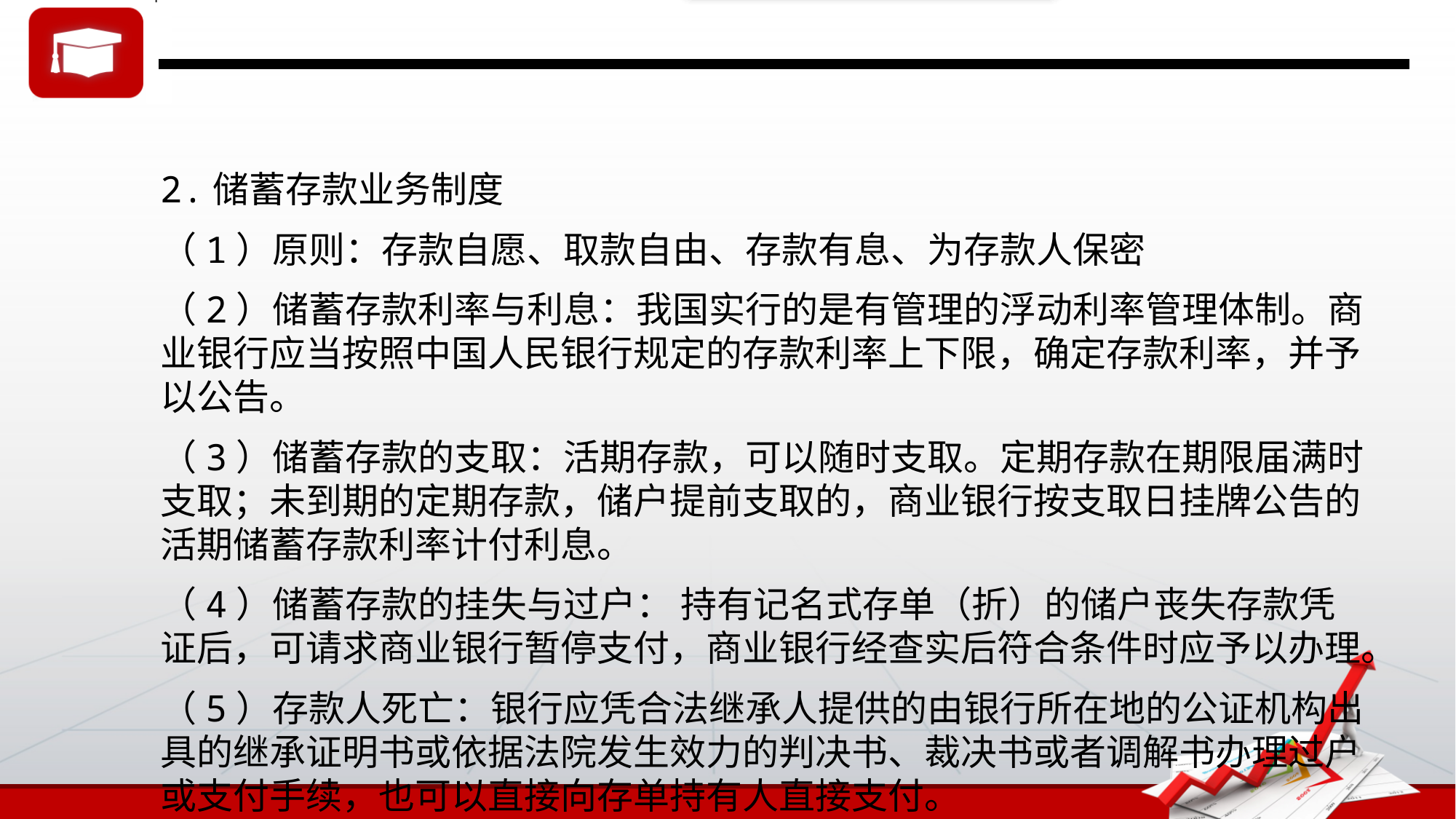

2.储蓄存款业务制度
（1）原则：存款自愿、取款自由、存款有息、为存款人保密
（2）储蓄存款利率与利息：我国实行的是有管理的浮动利率管理体制。商业银行应当按照中国人民银行规定的存款利率上下限，确定存款利率，并予以公告。
（3）储蓄存款的支取：活期存款，可以随时支取。定期存款在期限届满时支取；未到期的定期存款，储户提前支取的，商业银行按支取日挂牌公告的活期储蓄存款利率计付利息。
（4）储蓄存款的挂失与过户： 持有记名式存单（折）的储户丧失存款凭证后，可请求商业银行暂停支付，商业银行经查实后符合条件时应予以办理。
（5）存款人死亡：银行应凭合法继承人提供的由银行所在地的公证机构出具的继承证明书或依据法院发生效力的判决书、裁决书或者调解书办理过户或支付手续，也可以直接向存单持有人直接支付。